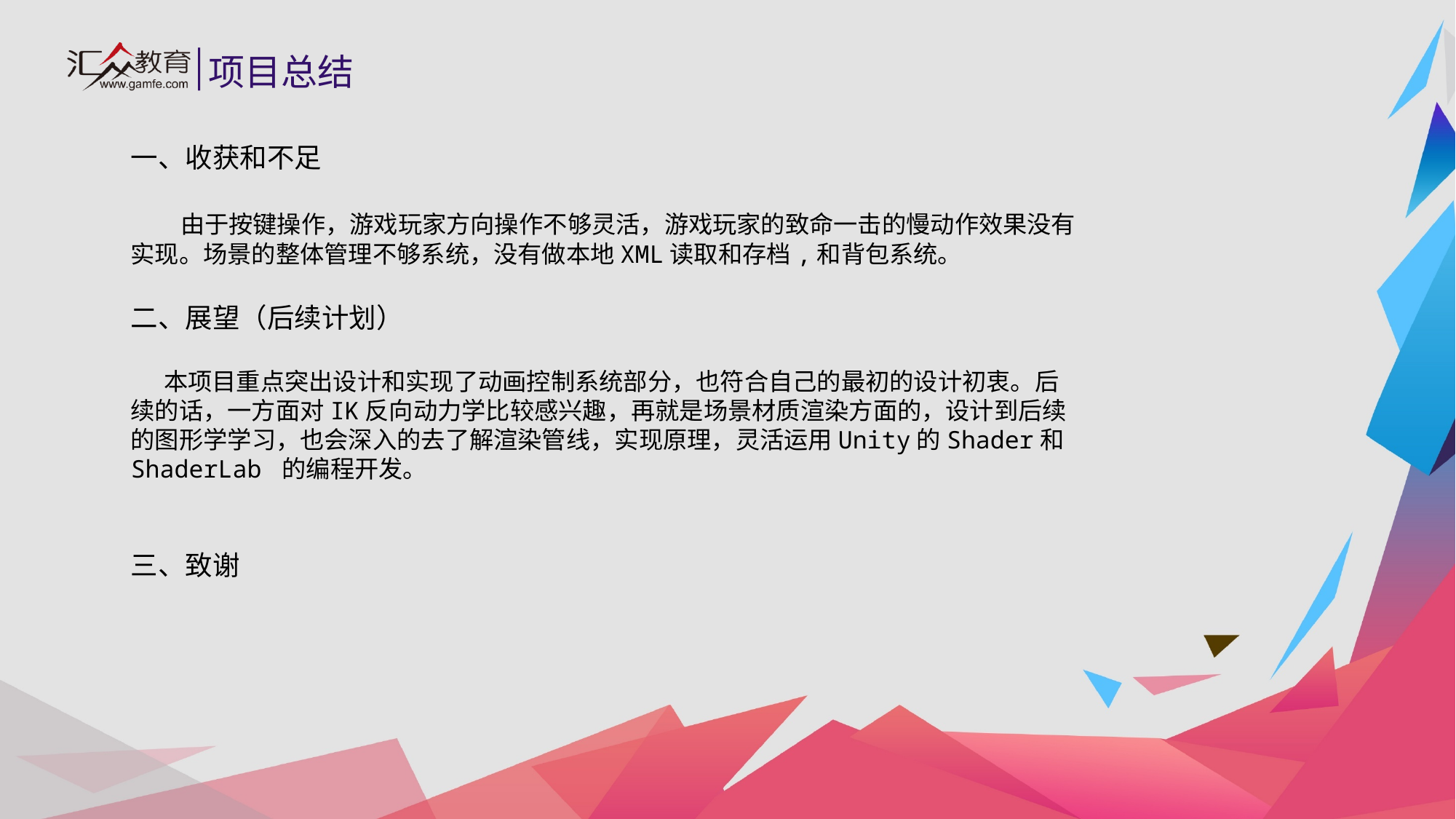

项目总结

一、收获和不足

       由于按键操作，游戏玩家方向操作不够灵活，游戏玩家的致命一击的慢动作效果没有实现。场景的整体管理不够系统，没有做本地XML读取和存档,和背包系统。

二、展望（后续计划）

     本项目重点突出设计和实现了动画控制系统部分，也符合自己的最初的设计初衷。后续的话，一方面对IK反向动力学比较感兴趣，再就是场景材质渲染方面的，设计到后续的图形学学习，也会深入的去了解渲染管线，实现原理，灵活运用Unity的Shader和ShaderLab 的编程开发。

三、致谢